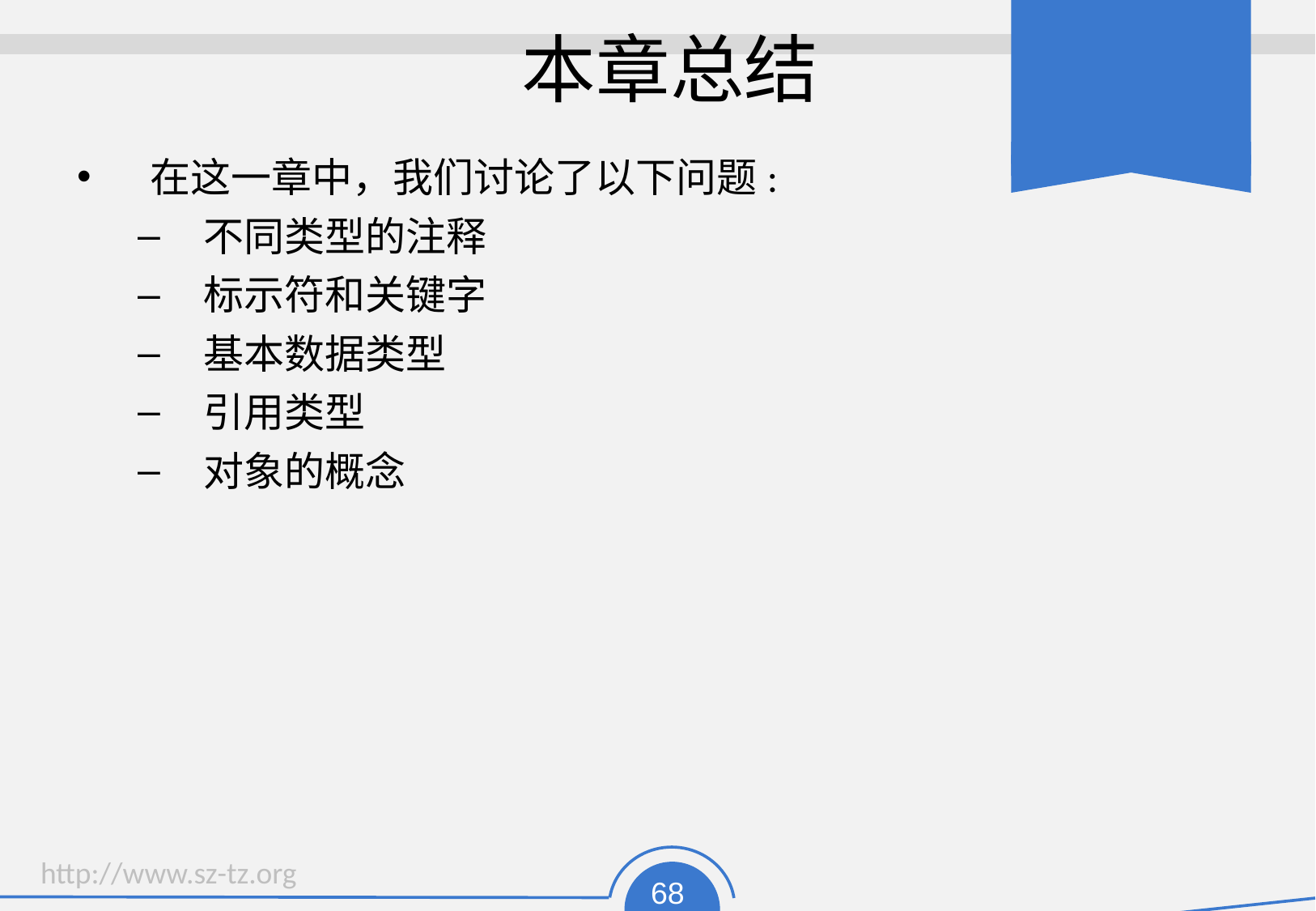

# 本章总结
  在这一章中，我们讨论了以下问题:
  不同类型的注释
  标示符和关键字
  基本数据类型
  引用类型
  对象的概念